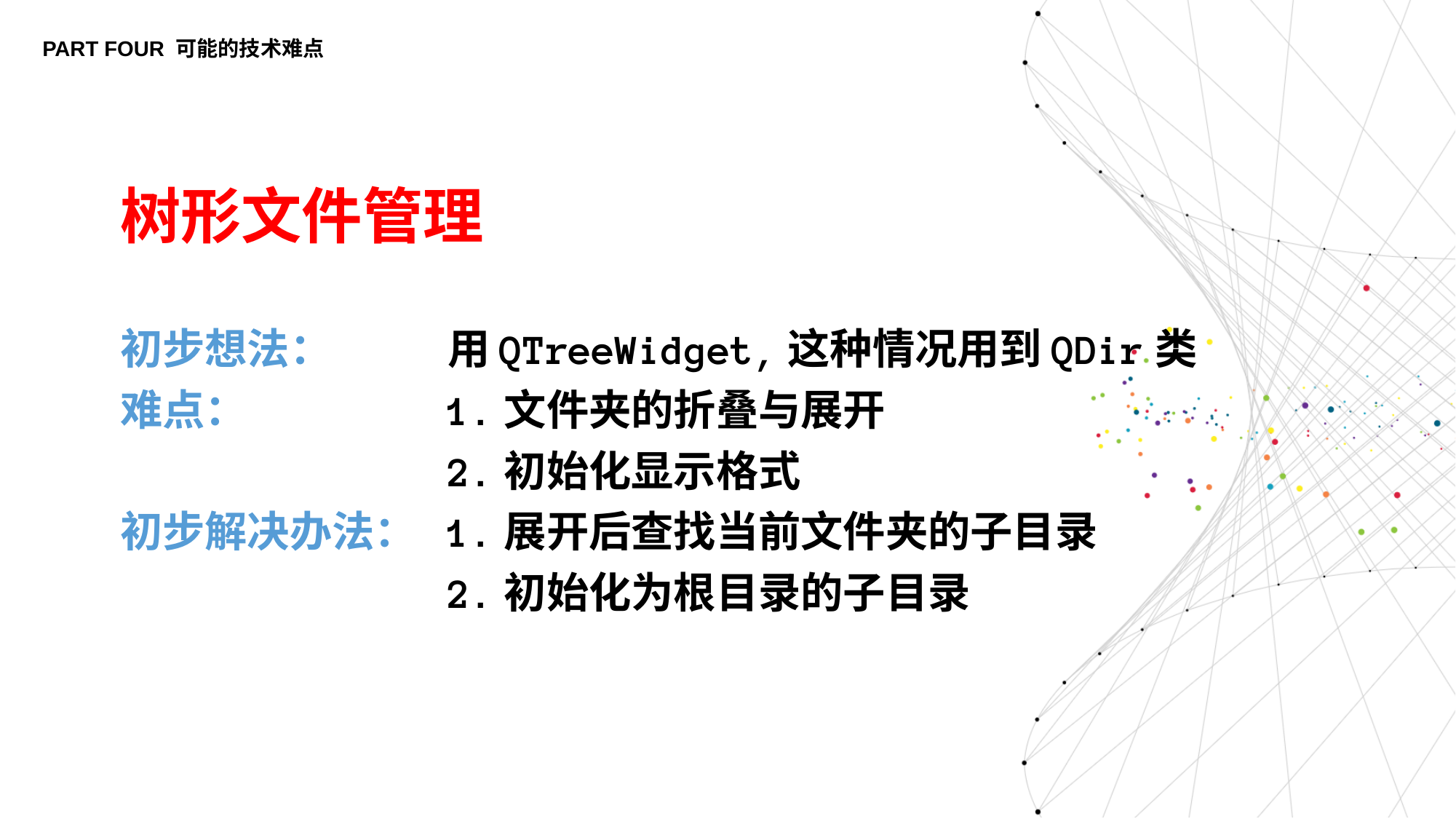

PART FOUR 可能的技术难点
树形文件管理

初步想法：		用QTreeWidget,这种情况用到QDir类
难点：		1.文件夹的折叠与展开
			2.初始化显示格式
初步解决办法：	1.展开后查找当前文件夹的子目录
			2.初始化为根目录的子目录